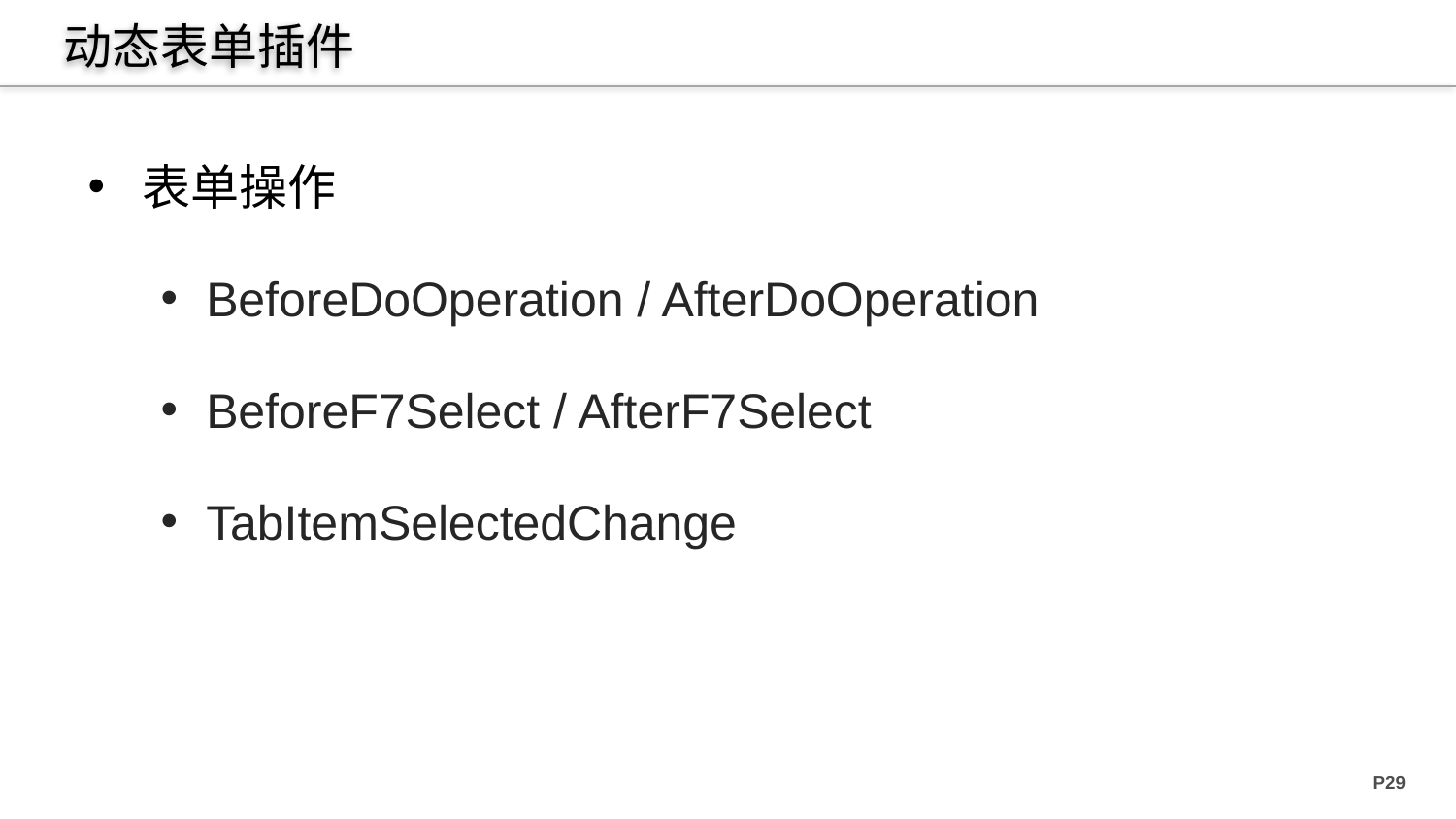

# 动态表单插件

表单操作
BeforeDoOperation / AfterDoOperation
BeforeF7Select / AfterF7Select
TabItemSelectedChange